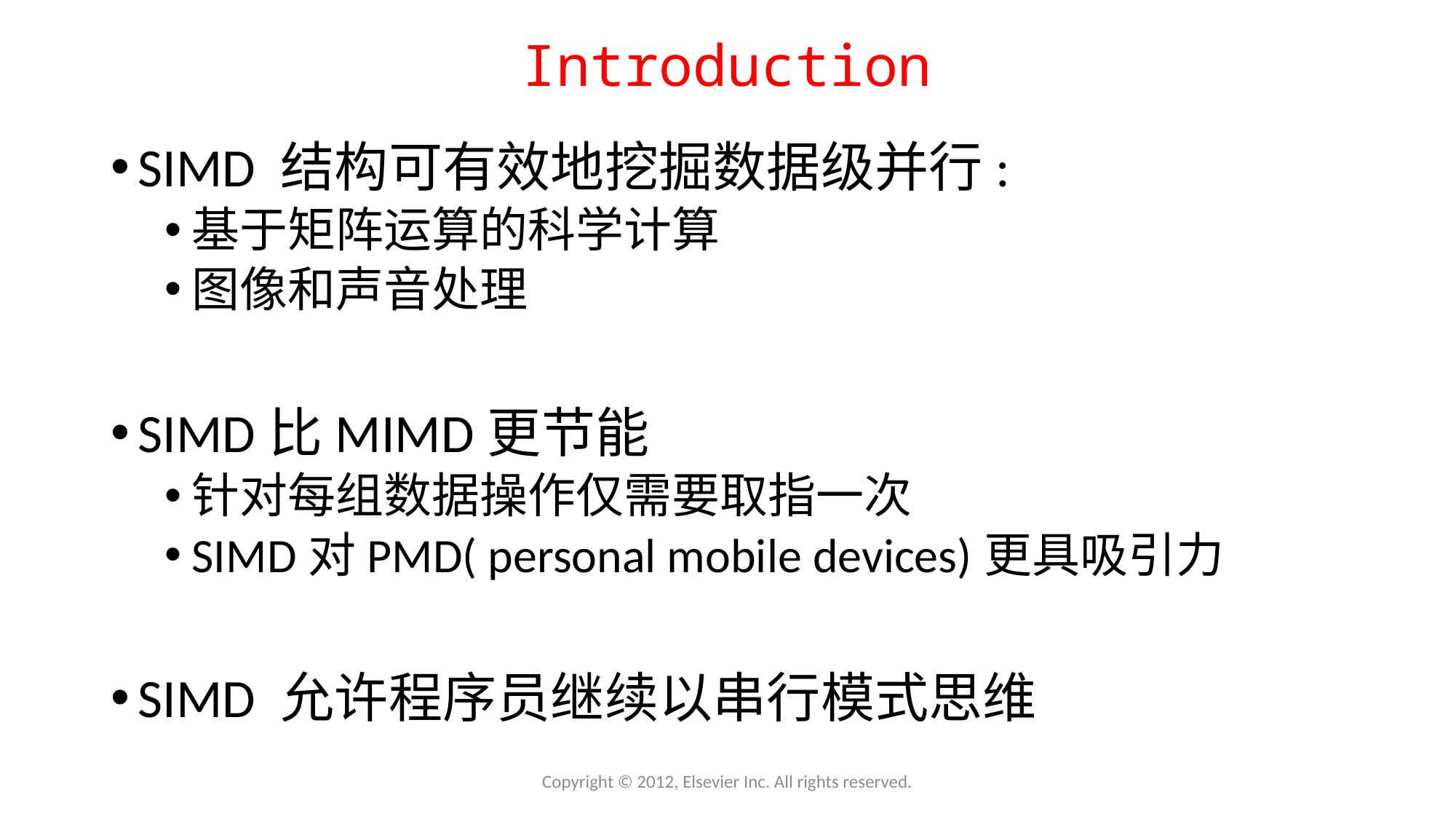

# Introduction
SIMD 结构可有效地挖掘数据级并行:
基于矩阵运算的科学计算
图像和声音处理

SIMD比MIMD更节能
针对每组数据操作仅需要取指一次
SIMD对PMD( personal mobile devices)更具吸引力

SIMD 允许程序员继续以串行模式思维
Copyright © 2012, Elsevier Inc. All rights reserved.